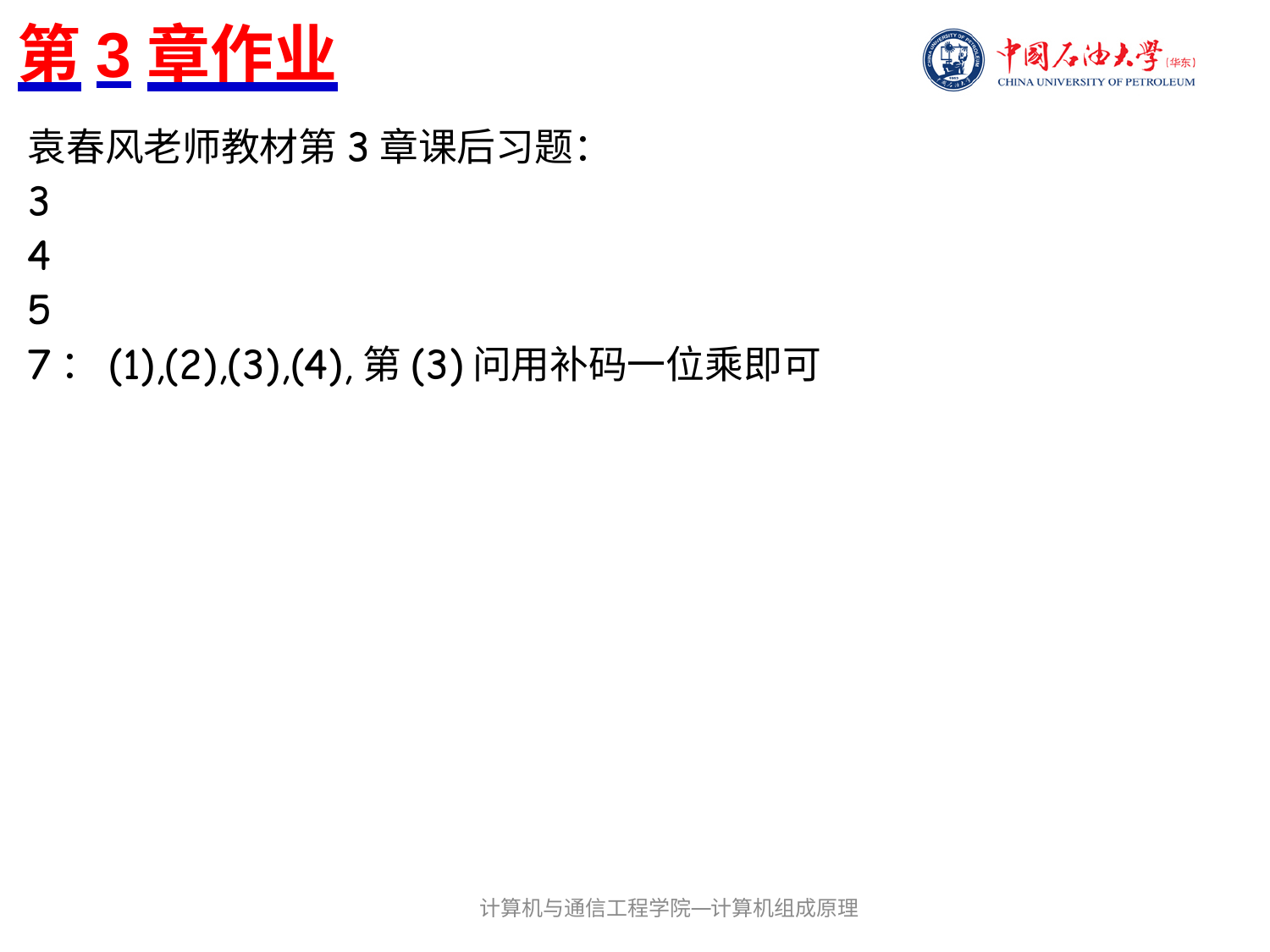

# 第3章作业
袁春风老师教材第3章课后习题：
3
4
5
7：(1),(2),(3),(4),第(3)问用补码一位乘即可

计算机与通信工程学院—计算机组成原理
4